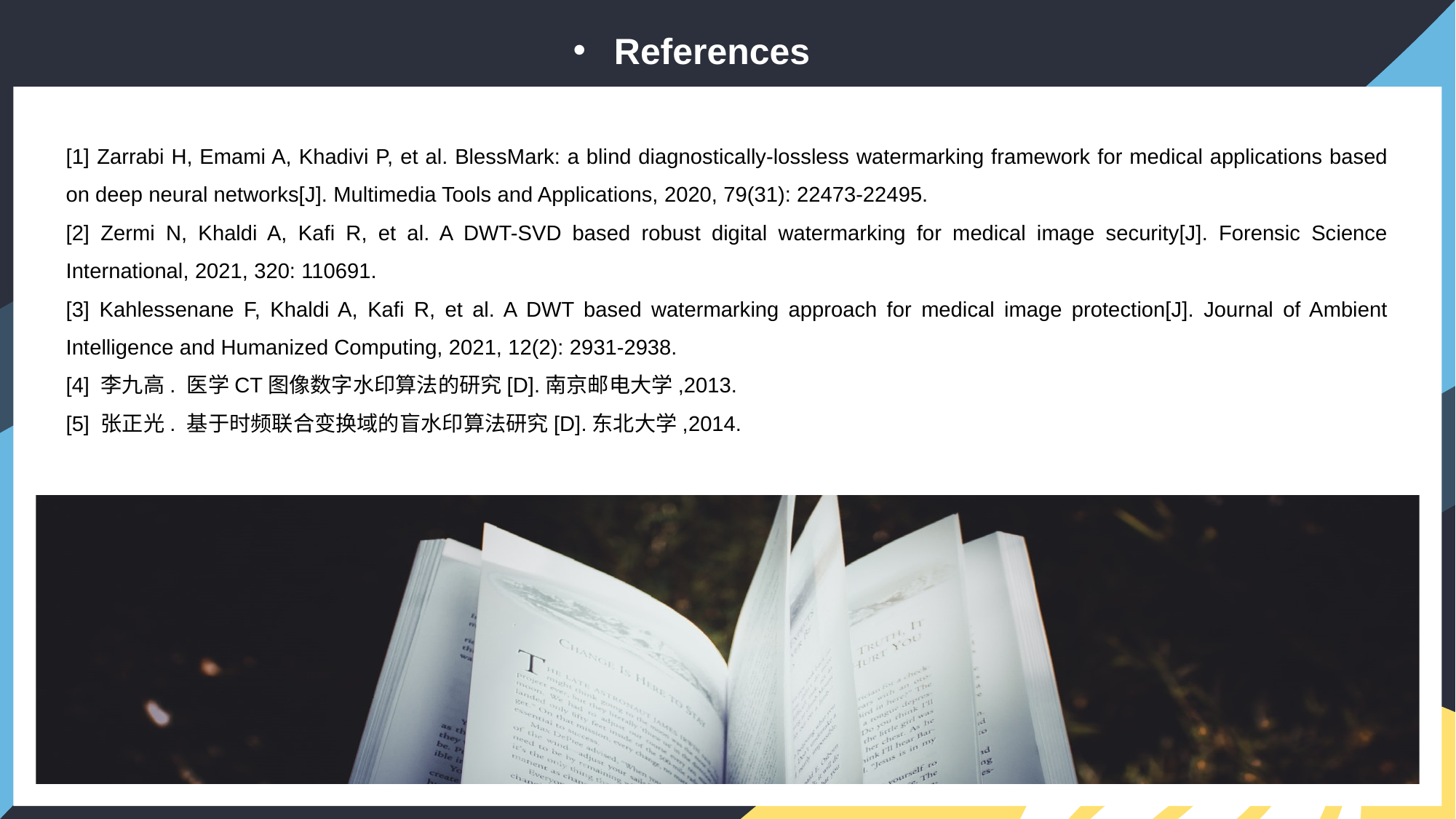

References
[1] Zarrabi H, Emami A, Khadivi P, et al. BlessMark: a blind diagnostically-lossless watermarking framework for medical applications based on deep neural networks[J]. Multimedia Tools and Applications, 2020, 79(31): 22473-22495.
[2] Zermi N, Khaldi A, Kafi R, et al. A DWT-SVD based robust digital watermarking for medical image security[J]. Forensic Science International, 2021, 320: 110691.
[3] Kahlessenane F, Khaldi A, Kafi R, et al. A DWT based watermarking approach for medical image protection[J]. Journal of Ambient Intelligence and Humanized Computing, 2021, 12(2): 2931-2938.
[4] 李九高. 医学CT图像数字水印算法的研究[D].南京邮电大学,2013.
[5] 张正光. 基于时频联合变换域的盲水印算法研究[D].东北大学,2014.